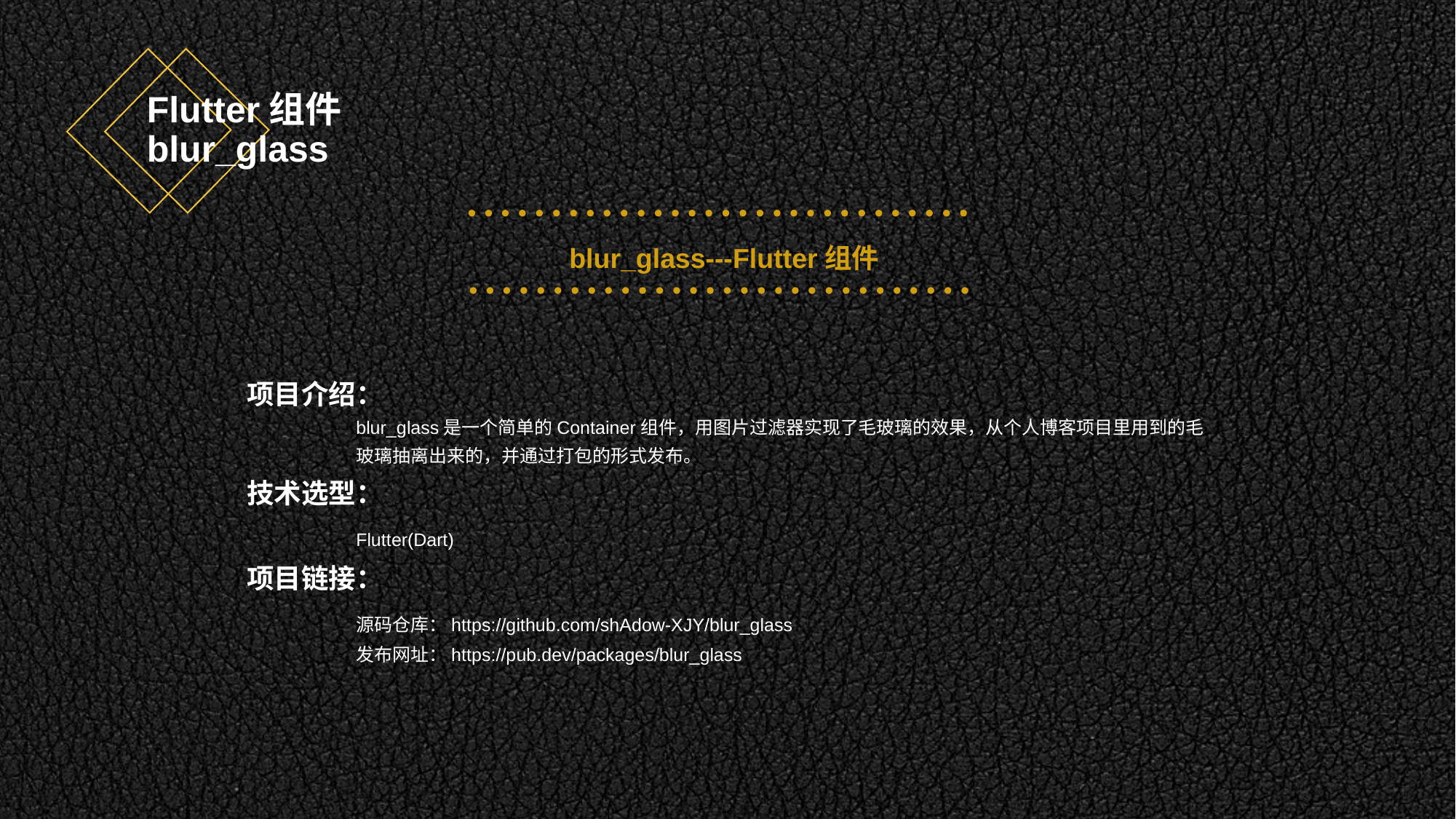

# Flutter组件 blur_glass

blur_glass---Flutter组件

项目介绍：
	blur_glass是一个简单的Container组件，用图片过滤器实现了毛玻璃的效果，从个人博客项目里用到的毛	玻璃抽离出来的，并通过打包的形式发布。
技术选型：
	Flutter(Dart)
项目链接：
	源码仓库：https://github.com/shAdow-XJY/blur_glass
	发布网址：https://pub.dev/packages/blur_glass